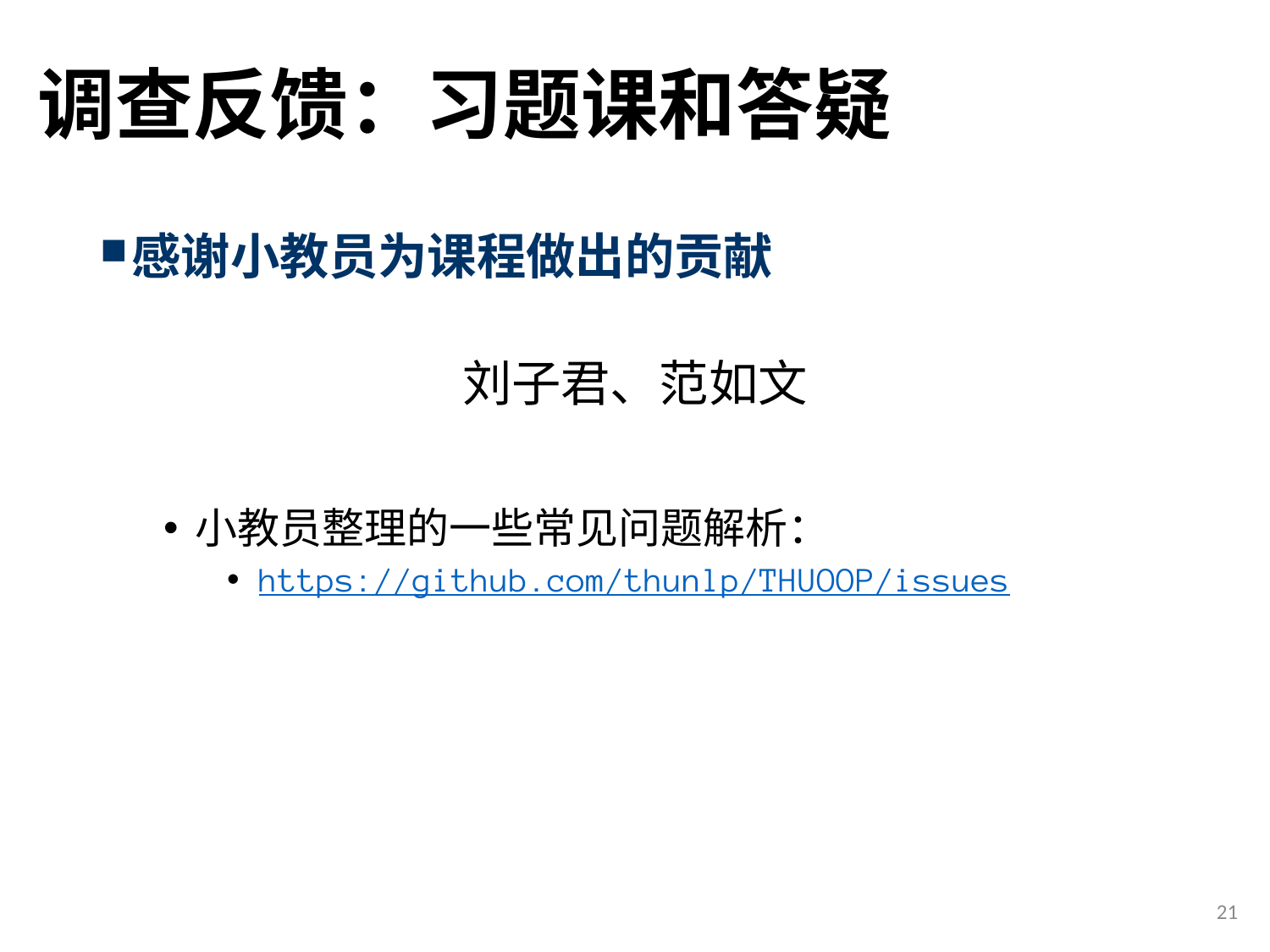

# 调查反馈：习题课和答疑
感谢小教员为课程做出的贡献

小教员整理的一些常见问题解析：
https://github.com/thunlp/THUOOP/issues

刘子君、范如文
21